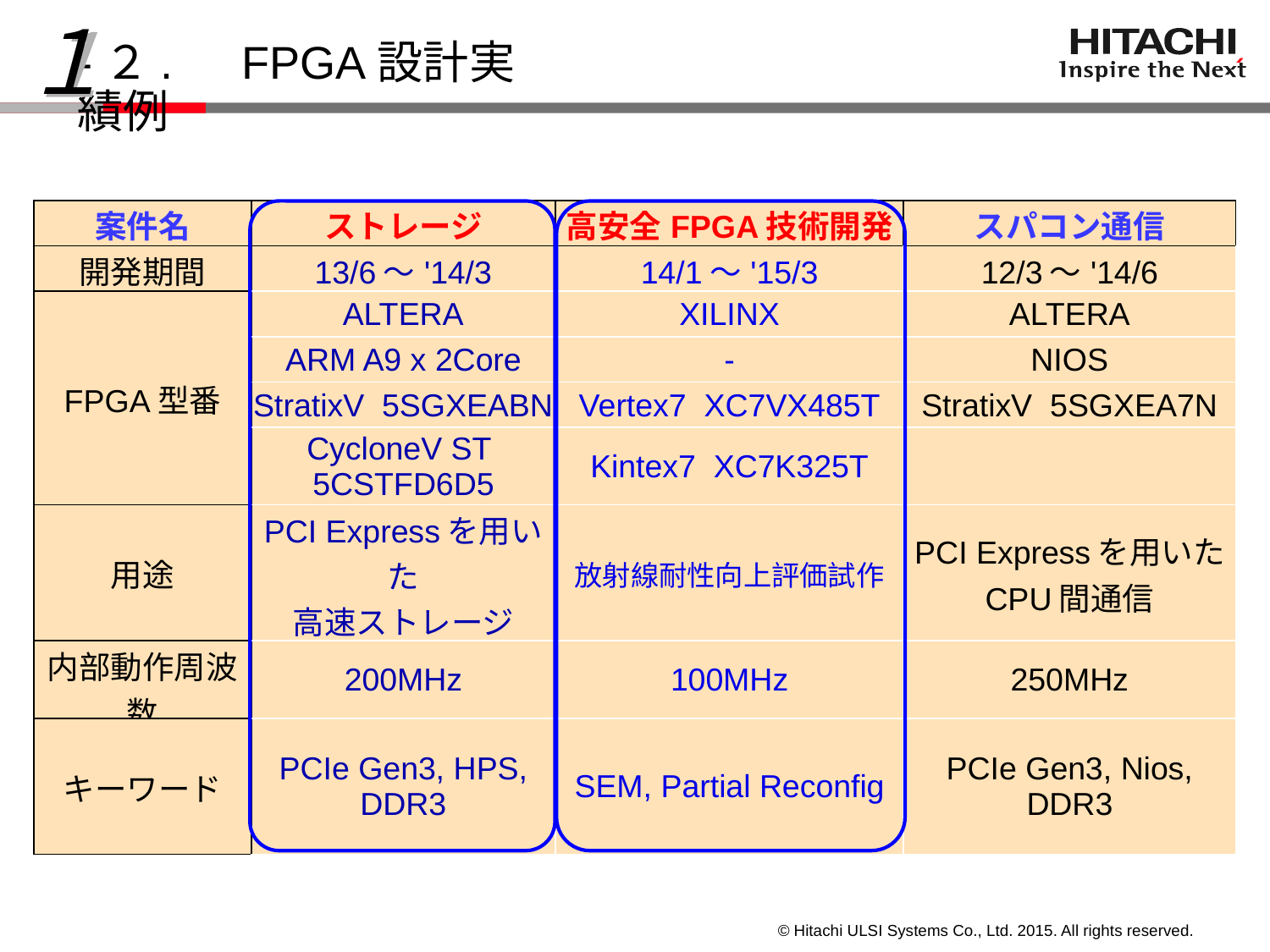

１
-２.　FPGA設計実績例
| 案件名 | ストレージ | 高安全FPGA技術開発 | スパコン通信 |
| --- | --- | --- | --- |
| 開発期間 | 13/6～'14/3 | 14/1～'15/3 | 12/3～'14/6 |
| FPGA型番 | ALTERA | XILINX | ALTERA |
|  | ARM A9 x 2Core | - | NIOS |
|  | StratixV 5SGXEABN | Vertex7 XC7VX485T | StratixV 5SGXEA7N |
|  | CycloneV ST 5CSTFD6D5 | Kintex7 XC7K325T |  |
| 用途 | PCI Expressを用いた 高速ストレージ | 放射線耐性向上評価試作 | PCI Expressを用いた CPU間通信 |
| 内部動作周波数 | 200MHz | 100MHz | 250MHz |
| キーワード | PCIe Gen3, HPS, DDR3 | SEM, Partial Reconfig | PCIe Gen3, Nios, DDR3 |